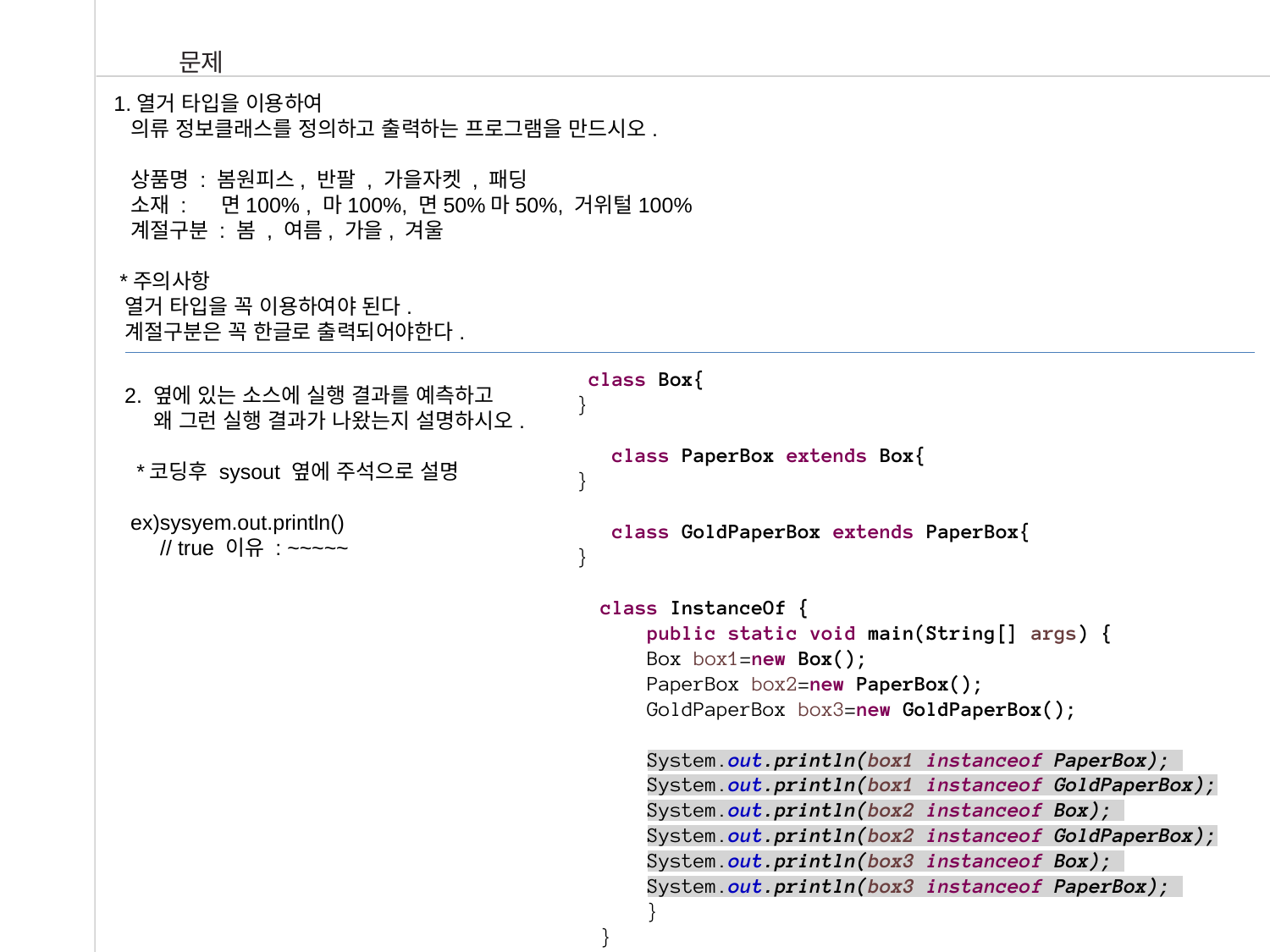

문제
1.열거 타입을 이용하여
  의류 정보클래스를 정의하고 출력하는 프로그램을 만드시오.

  상품명 : 봄원피스, 반팔 , 가을자켓 , 패딩
  소재 :     면100% , 마100%, 면50%마50%, 거위털100%
  계절구분 : 봄 , 여름, 가을, 겨울

 *주의사항
 열거 타입을 꼭 이용하여야 된다.
 계절구분은 꼭 한글로 출력되어야한다.

 class Box{
}

   class PaperBox extends Box{
}

   class GoldPaperBox extends PaperBox{
}

  class InstanceOf {
      public static void main(String[] args) {
      Box box1=new Box();
      PaperBox box2=new PaperBox();
      GoldPaperBox box3=new GoldPaperBox();

      System.out.println(box1 instanceof PaperBox);
      System.out.println(box1 instanceof GoldPaperBox);
      System.out.println(box2 instanceof Box);
      System.out.println(box2 instanceof GoldPaperBox);
      System.out.println(box3 instanceof Box);
      System.out.println(box3 instanceof PaperBox);
      }
  }
2. 옆에 있는 소스에 실행 결과를 예측하고
    왜 그런 실행 결과가 나왔는지 설명하시오.

  *코딩후 sysout 옆에 주석으로 설명

 ex)sysyem.out.println()
      // true 이유 : ~~~~~